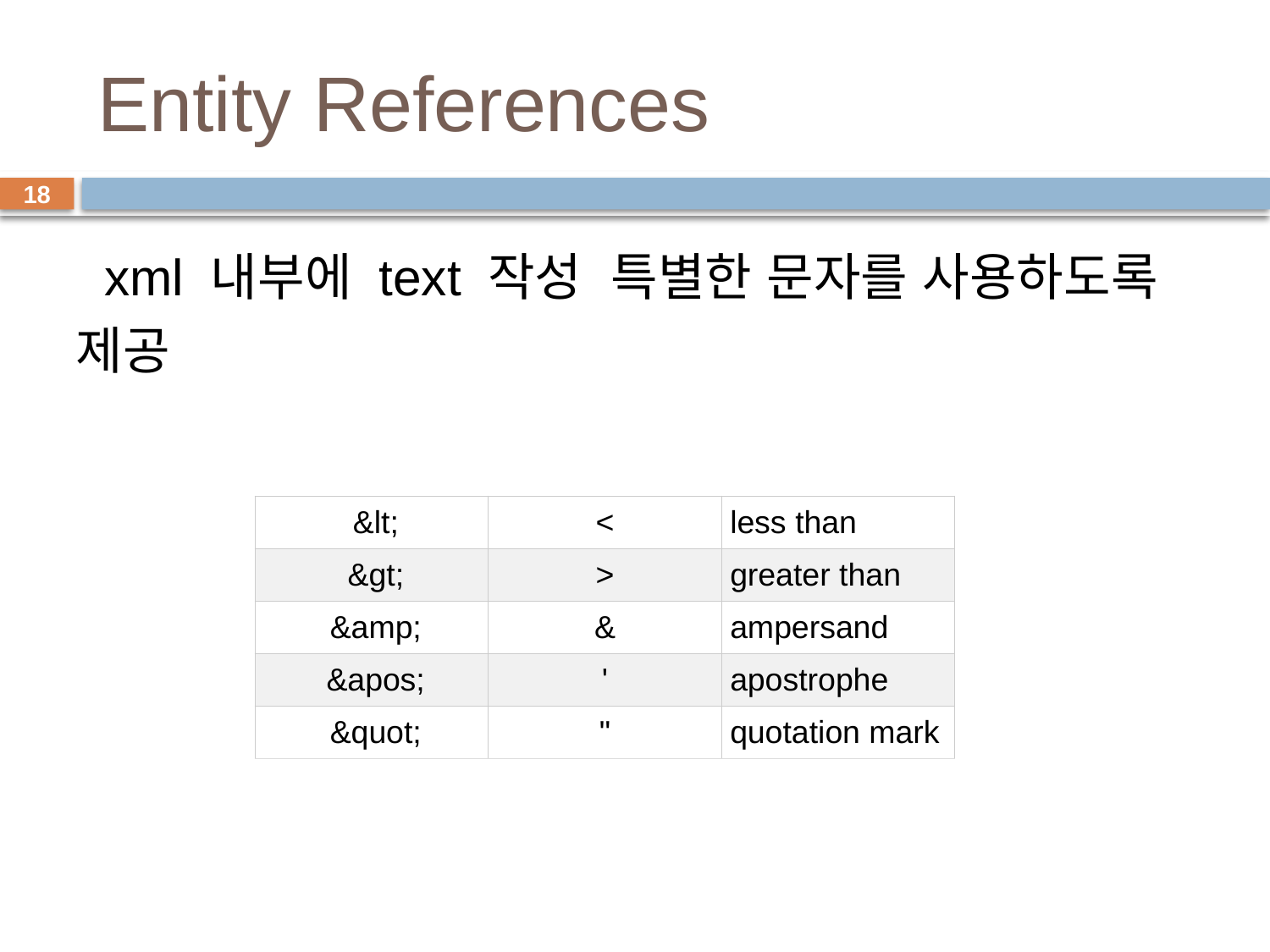

# Entity References
18
  xml 내부에 text 작성  특별한 문자를 사용하도록 제공
| &lt; | < | less than |
| --- | --- | --- |
| &gt; | > | greater than |
| &amp; | & | ampersand |
| &apos; | ' | apostrophe |
| &quot; | " | quotation mark |